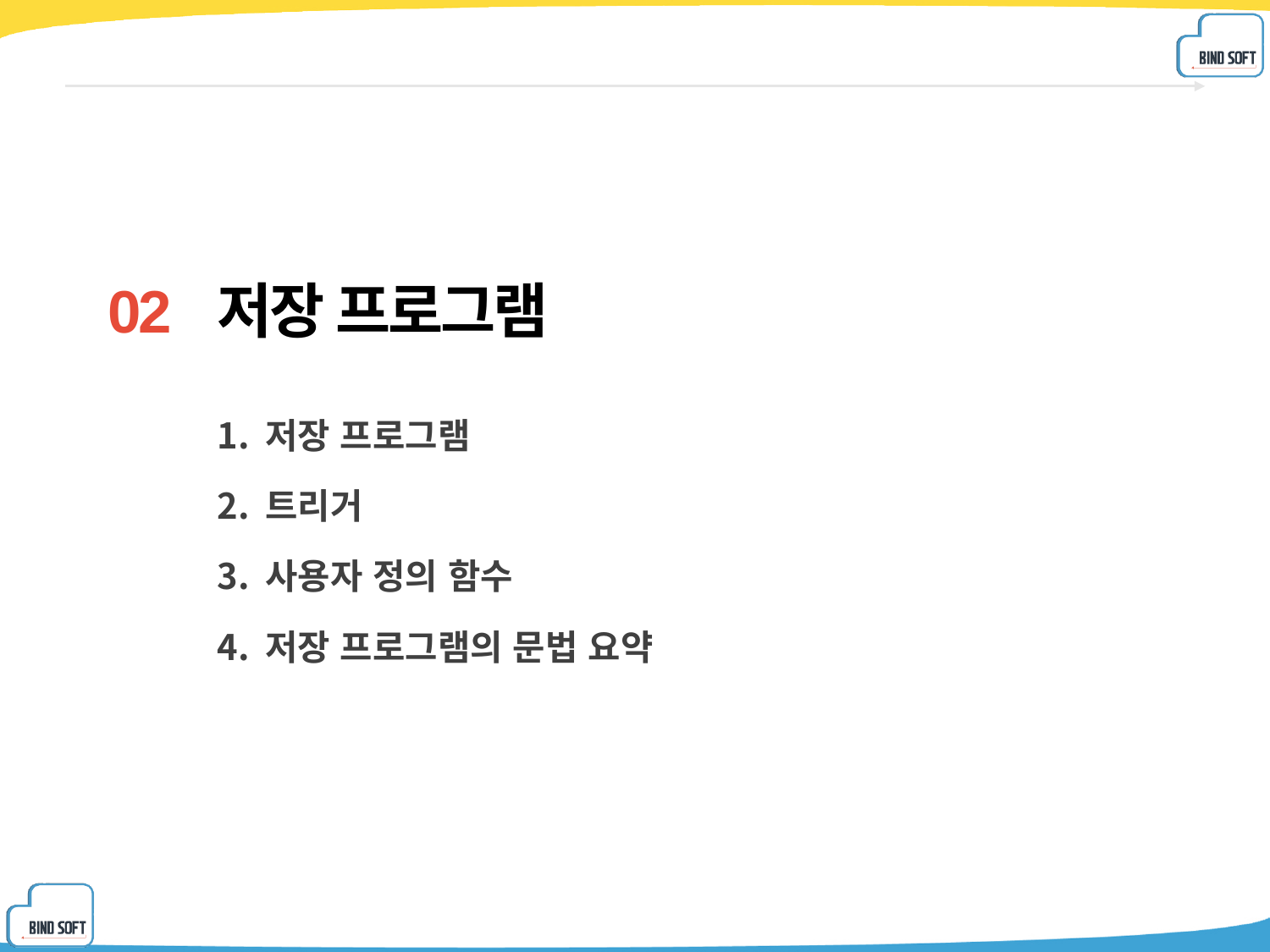

02  저장 프로그램
저장 프로그램
트리거
사용자 정의 함수
저장 프로그램의 문법 요약